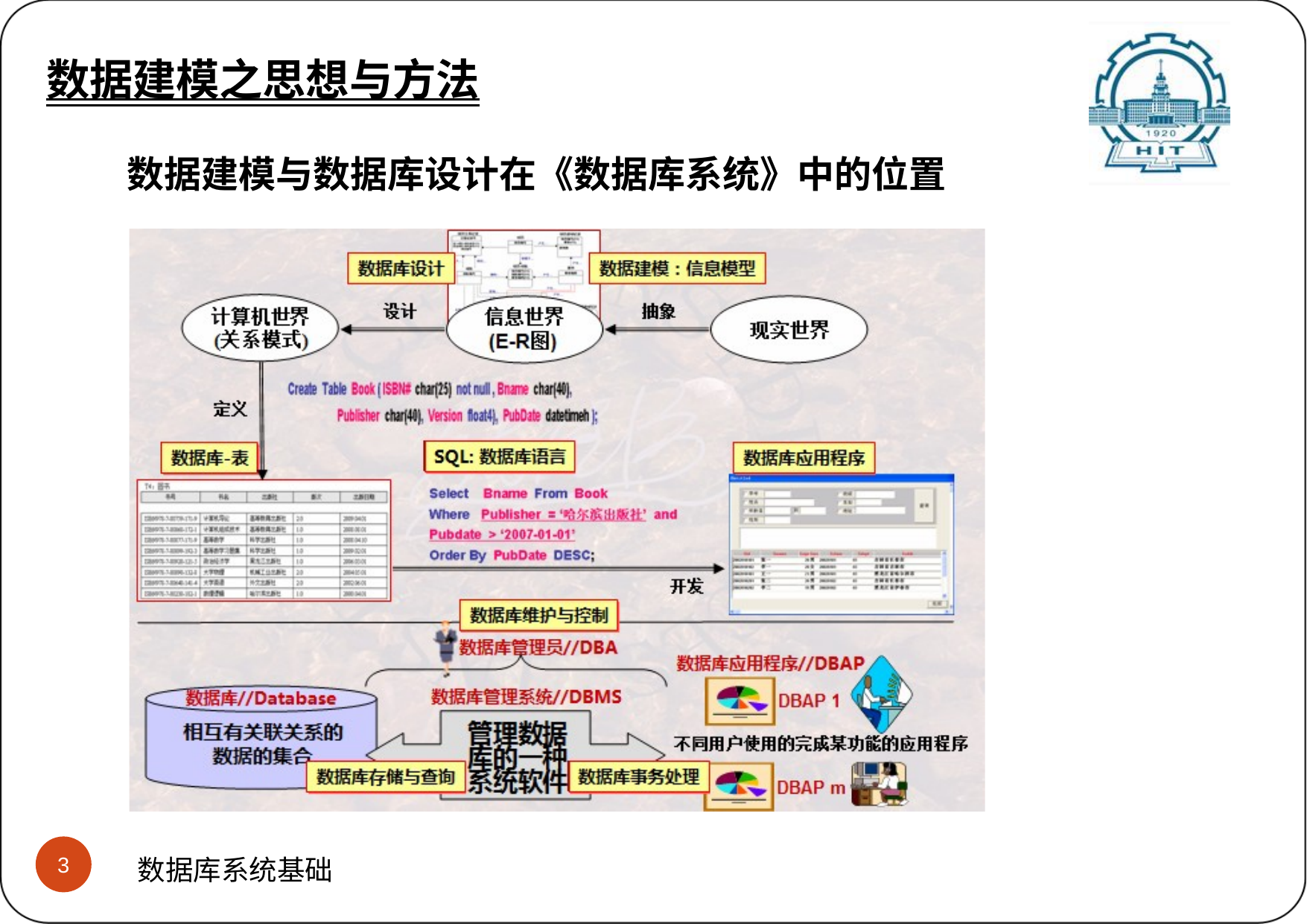

数据建模之思想与方法
# 为什么要数据建模与数据库设计? (1)数据建模与数据库设计
数据建模与数据库设计在《数据库系统》中的位置